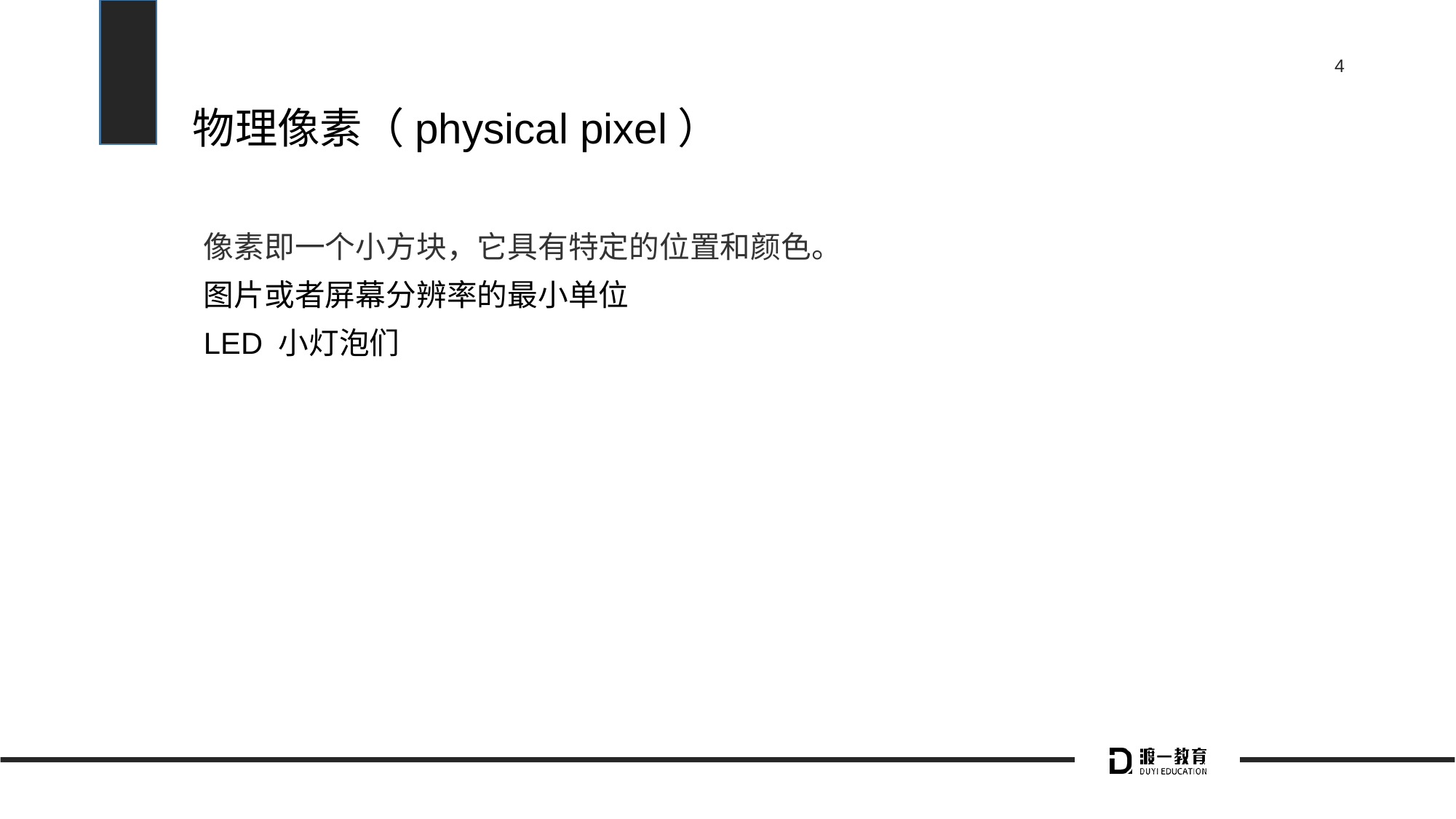

# 物理像素（physical pixel）
像素即一个小方块，它具有特定的位置和颜色。
图片或者屏幕分辨率的最小单位
LED 小灯泡们